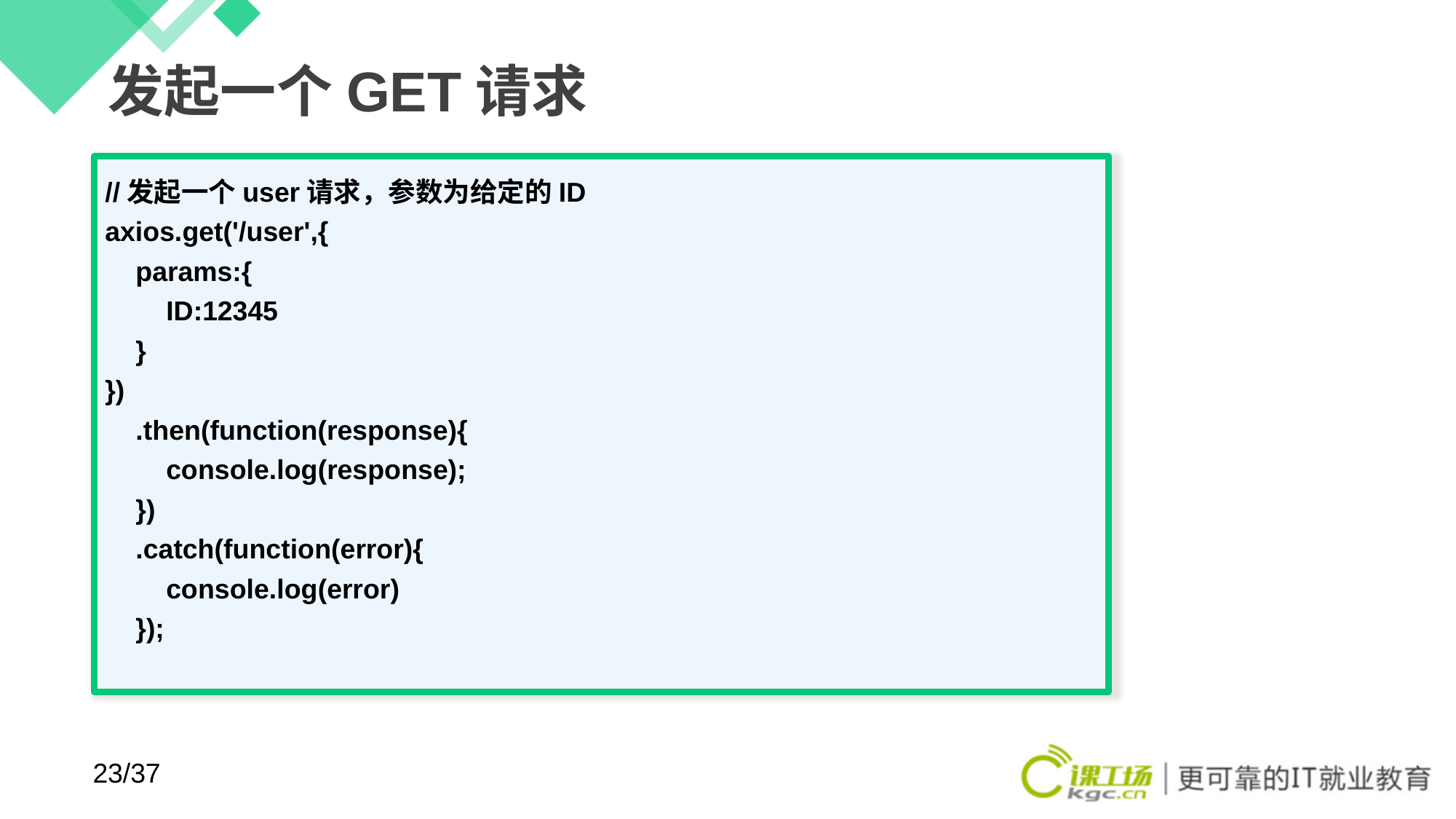

# 发起一个GET请求

//发起一个user请求，参数为给定的ID
axios.get('/user',{
    params:{
        ID:12345
    }
})
    .then(function(response){
        console.log(response);
    })
    .catch(function(error){
        console.log(error)
    });